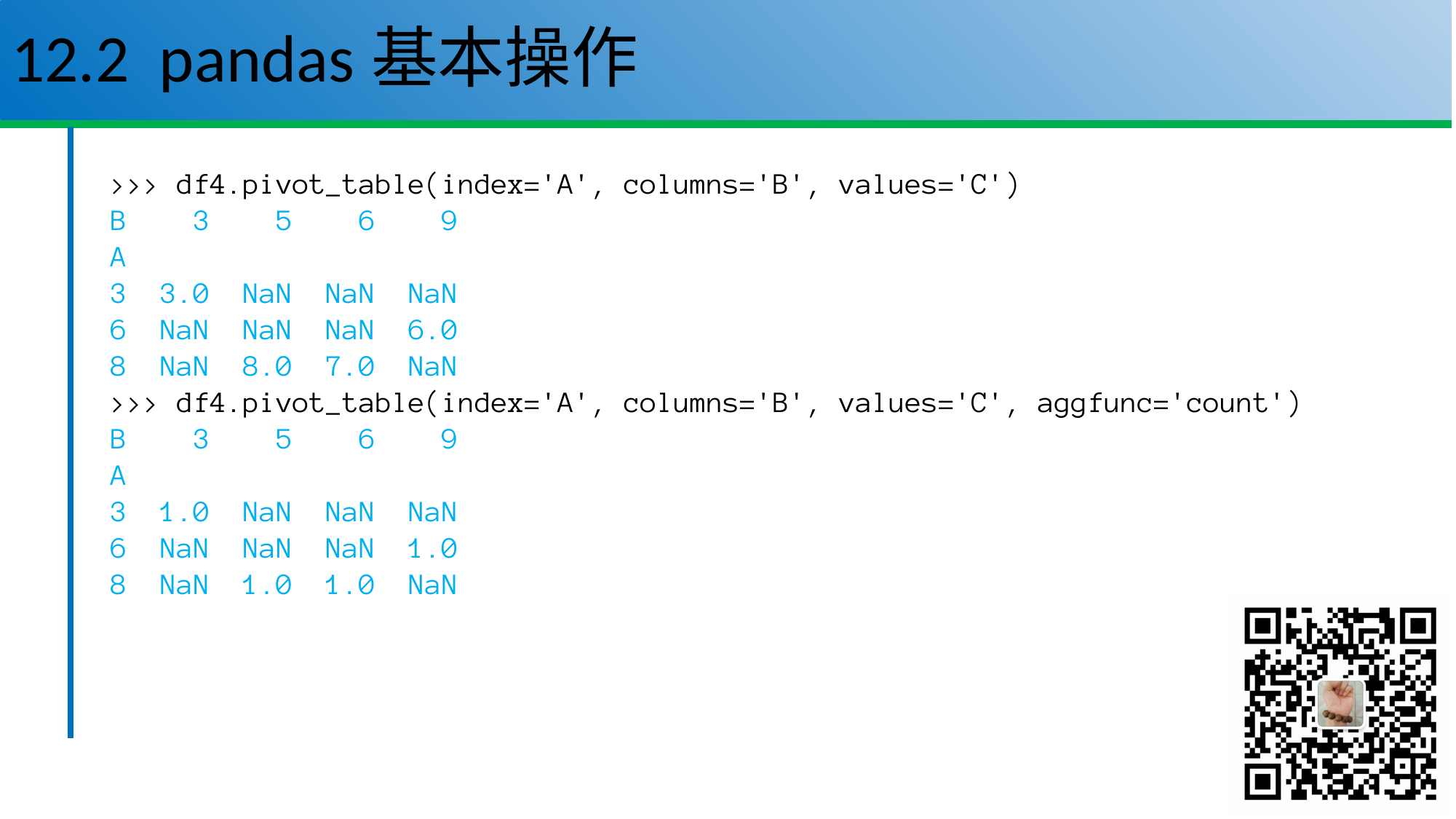

# 12.2  pandas基本操作
>>> df4.pivot_table(index='A', columns='B', values='C')
B    3    5    6    9
A
3  3.0  NaN  NaN  NaN
6  NaN  NaN  NaN  6.0
8  NaN  8.0  7.0  NaN
>>> df4.pivot_table(index='A', columns='B', values='C', aggfunc='count')
B    3    5    6    9
A
3  1.0  NaN  NaN  NaN
6  NaN  NaN  NaN  1.0
8  NaN  1.0  1.0  NaN
94